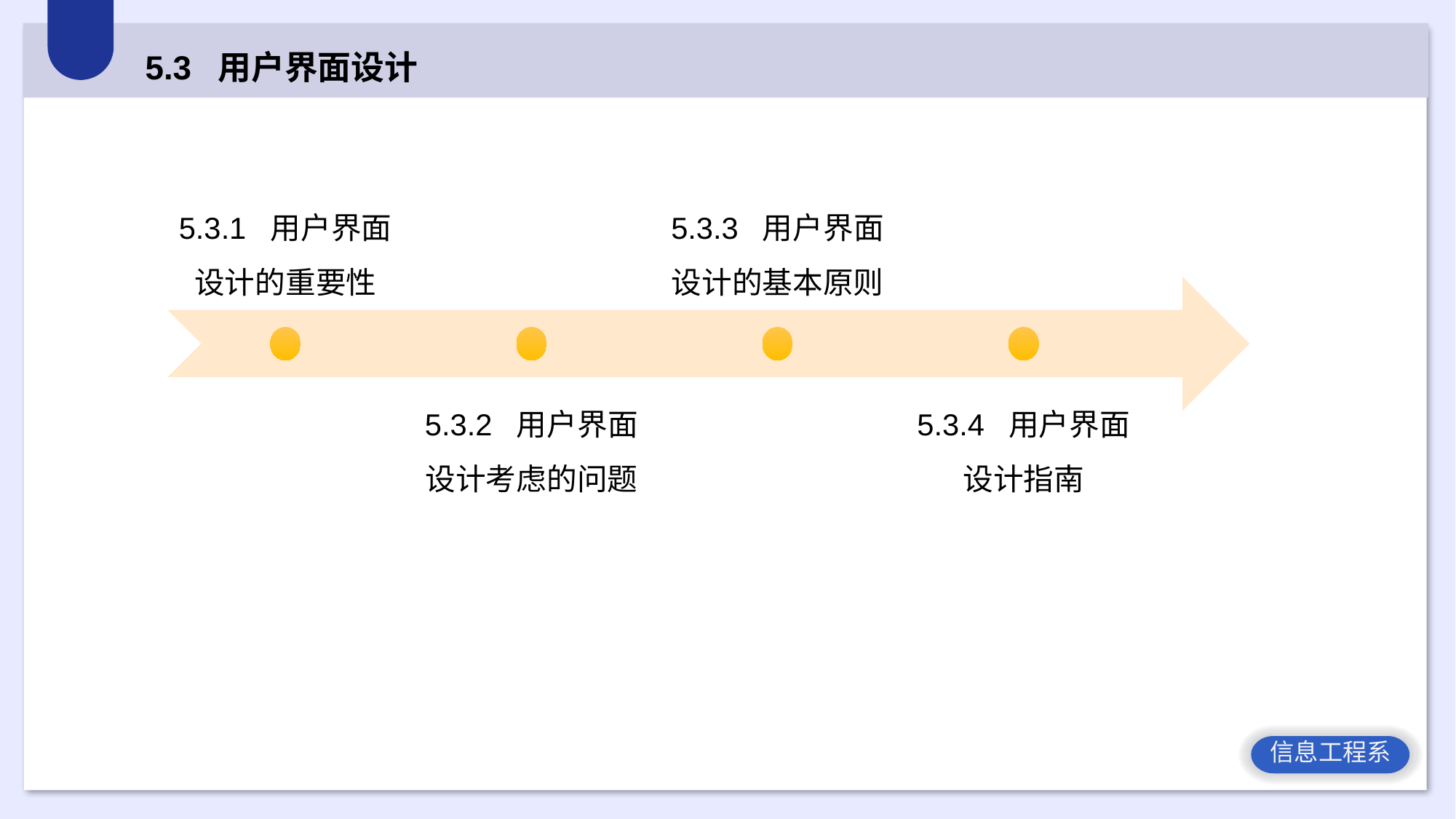

5.3  用户界面设计
5.3.1  用户界面设计的重要性
5.3.3  用户界面设计的基本原则

5.3.2  用户界面设计考虑的问题
5.3.4  用户界面设计指南